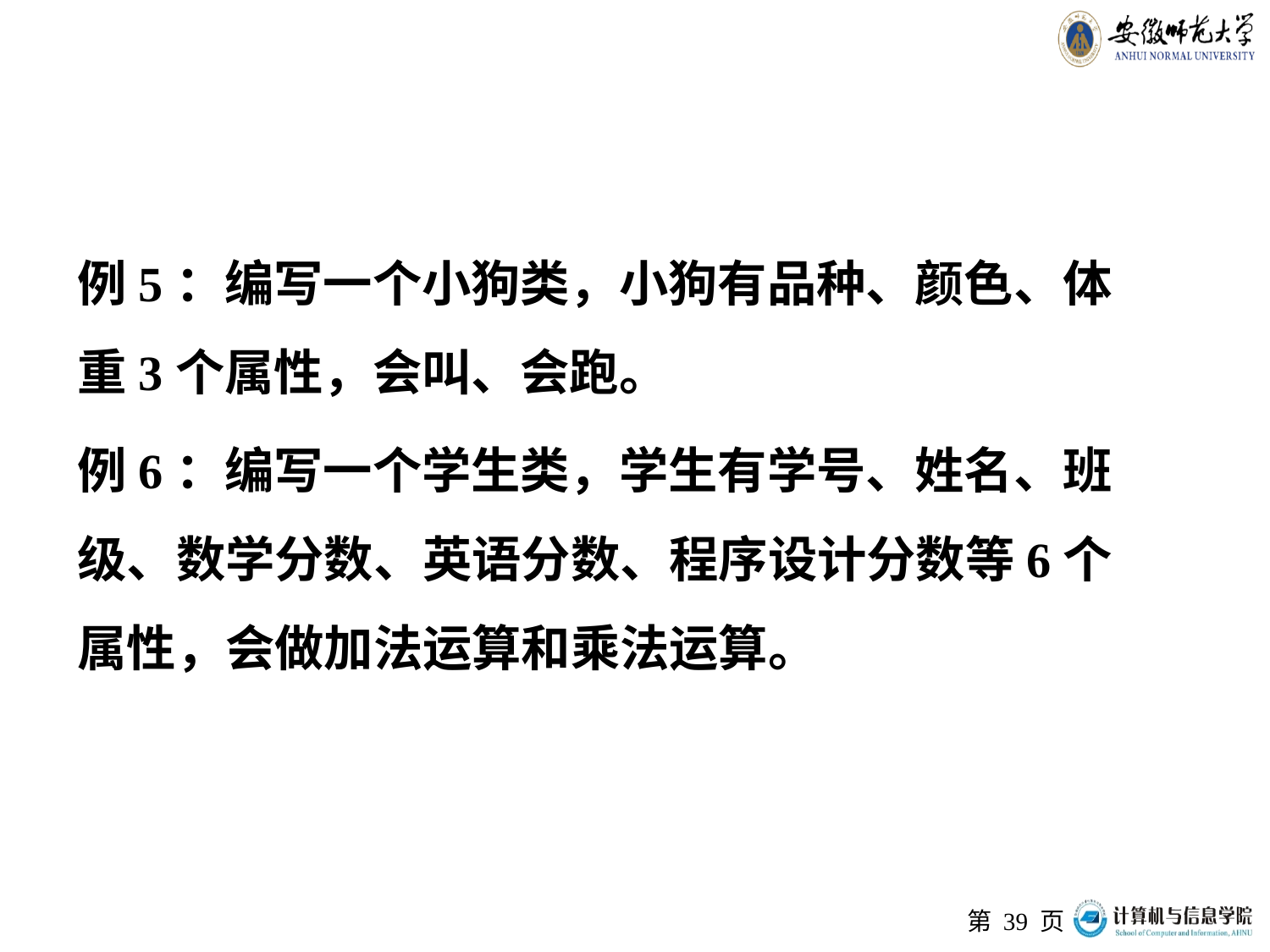

#
例5：编写一个小狗类，小狗有品种、颜色、体重3个属性，会叫、会跑。
例6：编写一个学生类，学生有学号、姓名、班级、数学分数、英语分数、程序设计分数等6个属性，会做加法运算和乘法运算。
第 39 页